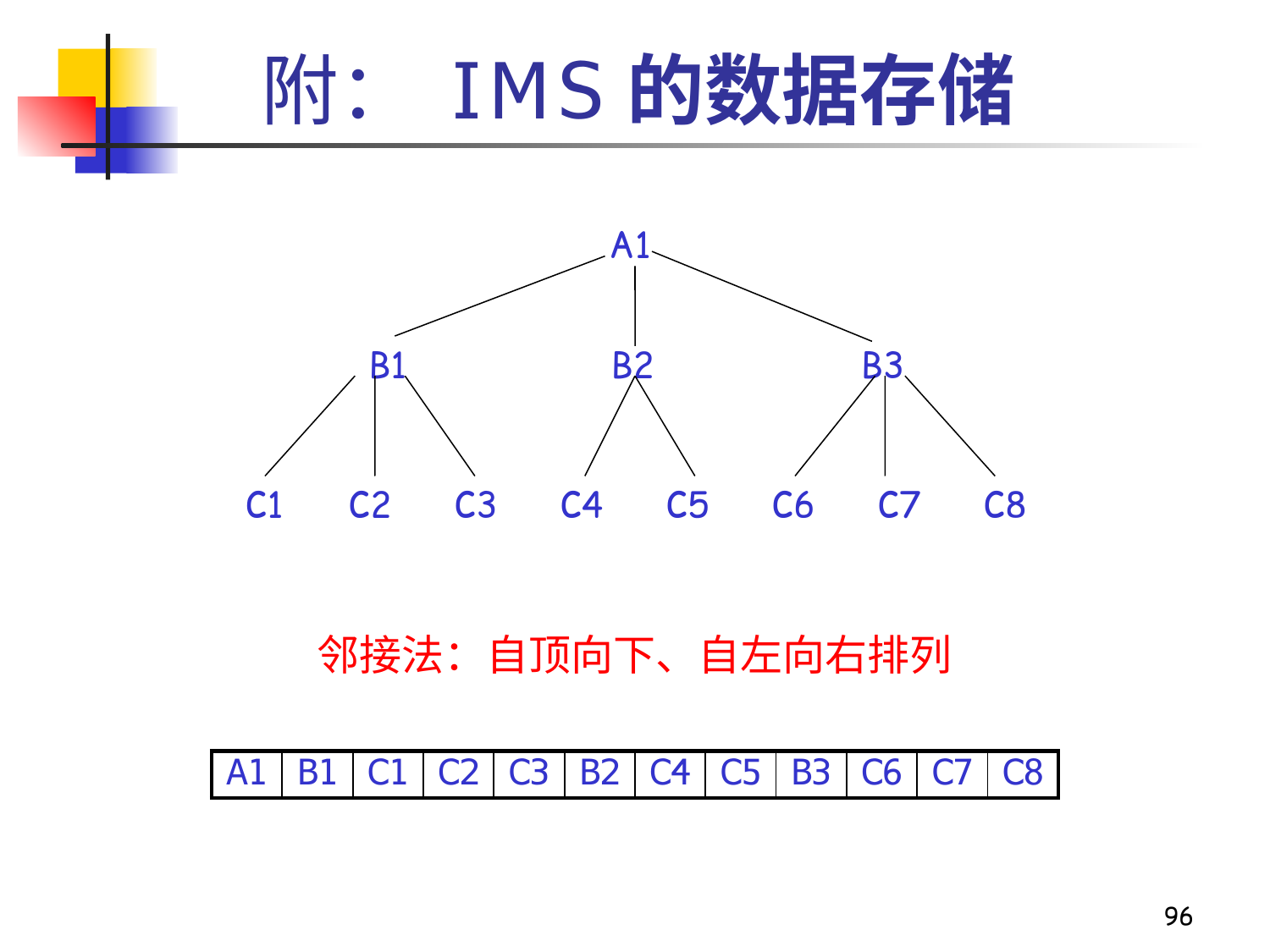

# 附： IMS的数据存储
A1

B1
B2
B3

C1
C2
C3
C4
C5
C6
C7
C8

邻接法：自顶向下、自左向右排列
| A1 | B1 | C1 | C2 | C3 | B2 | C4 | C5 | B3 | C6 | C7 | C8 |
| --- | --- | --- | --- | --- | --- | --- | --- | --- | --- | --- | --- |
96